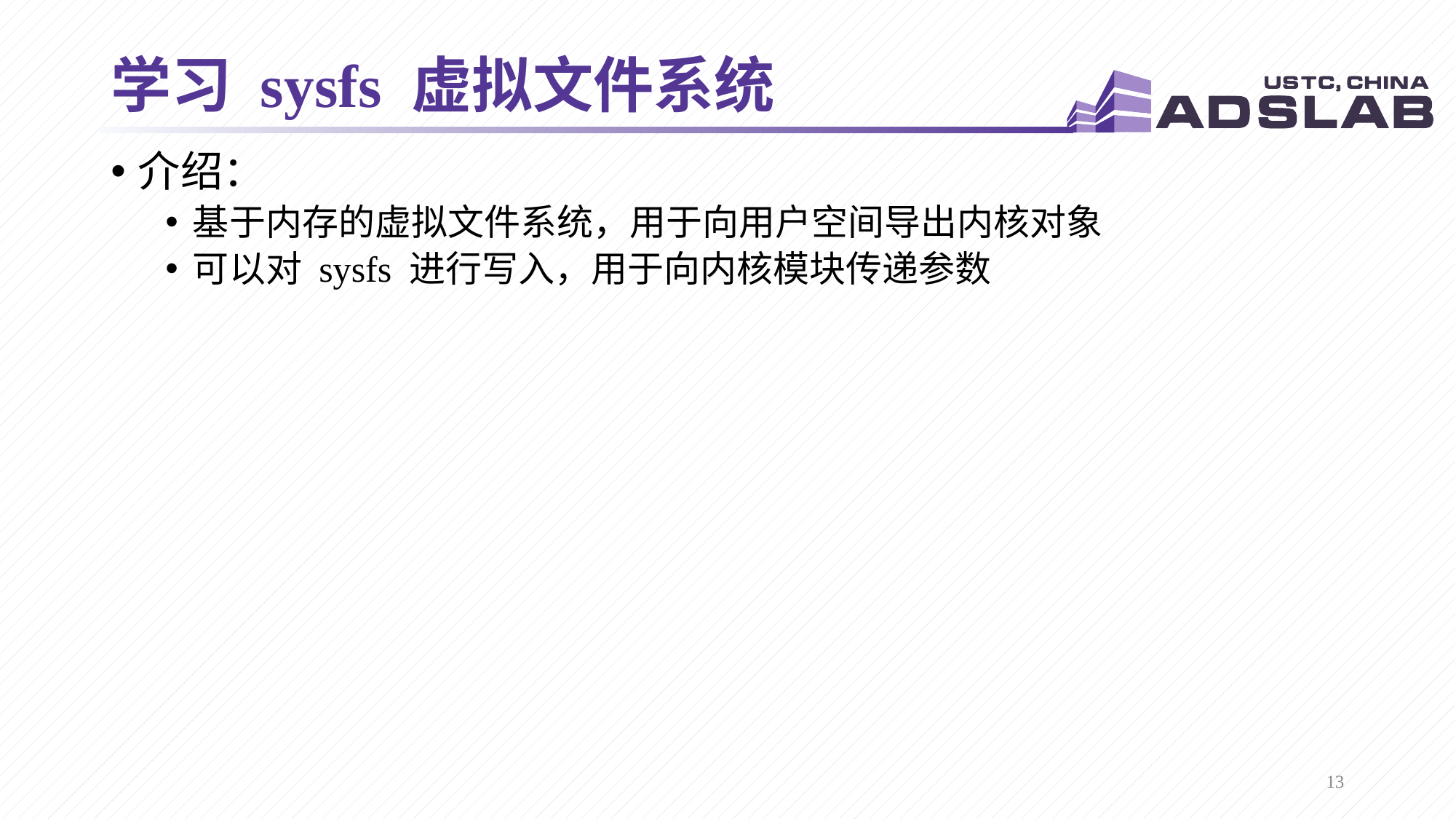

# 学习 sysfs 虚拟文件系统
介绍：
基于内存的虚拟文件系统，用于向用户空间导出内核对象
可以对 sysfs 进行写入，用于向内核模块传递参数